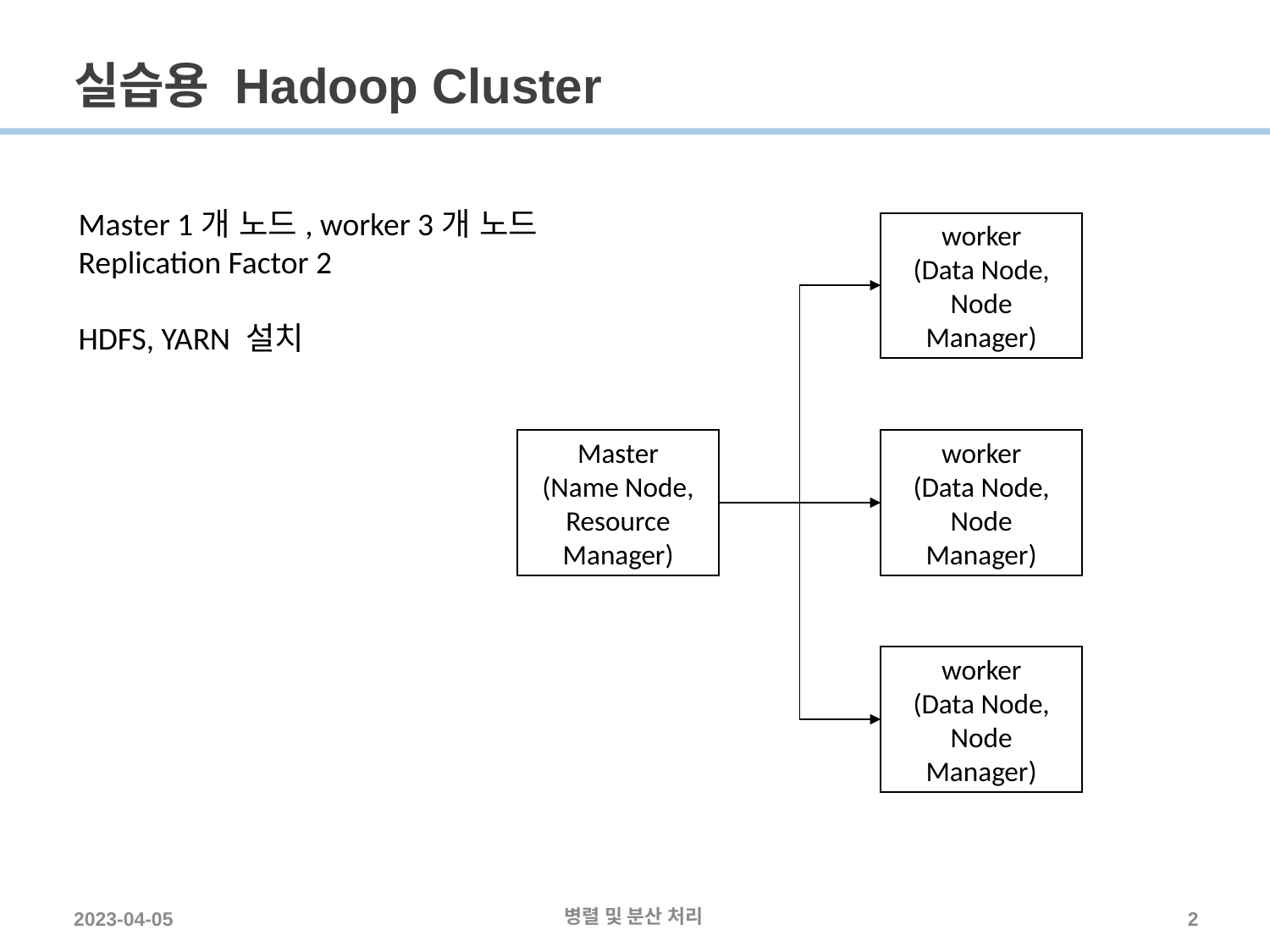

# 실습용 Hadoop Cluster
Master 1개 노드, worker 3개 노드
Replication Factor 2

HDFS, YARN 설치
worker
(Data Node, Node Manager)
Master
(Name Node, Resource Manager)
worker
(Data Node, Node Manager)
worker
(Data Node, Node Manager)
2023-04-05
병렬 및 분산 처리
2